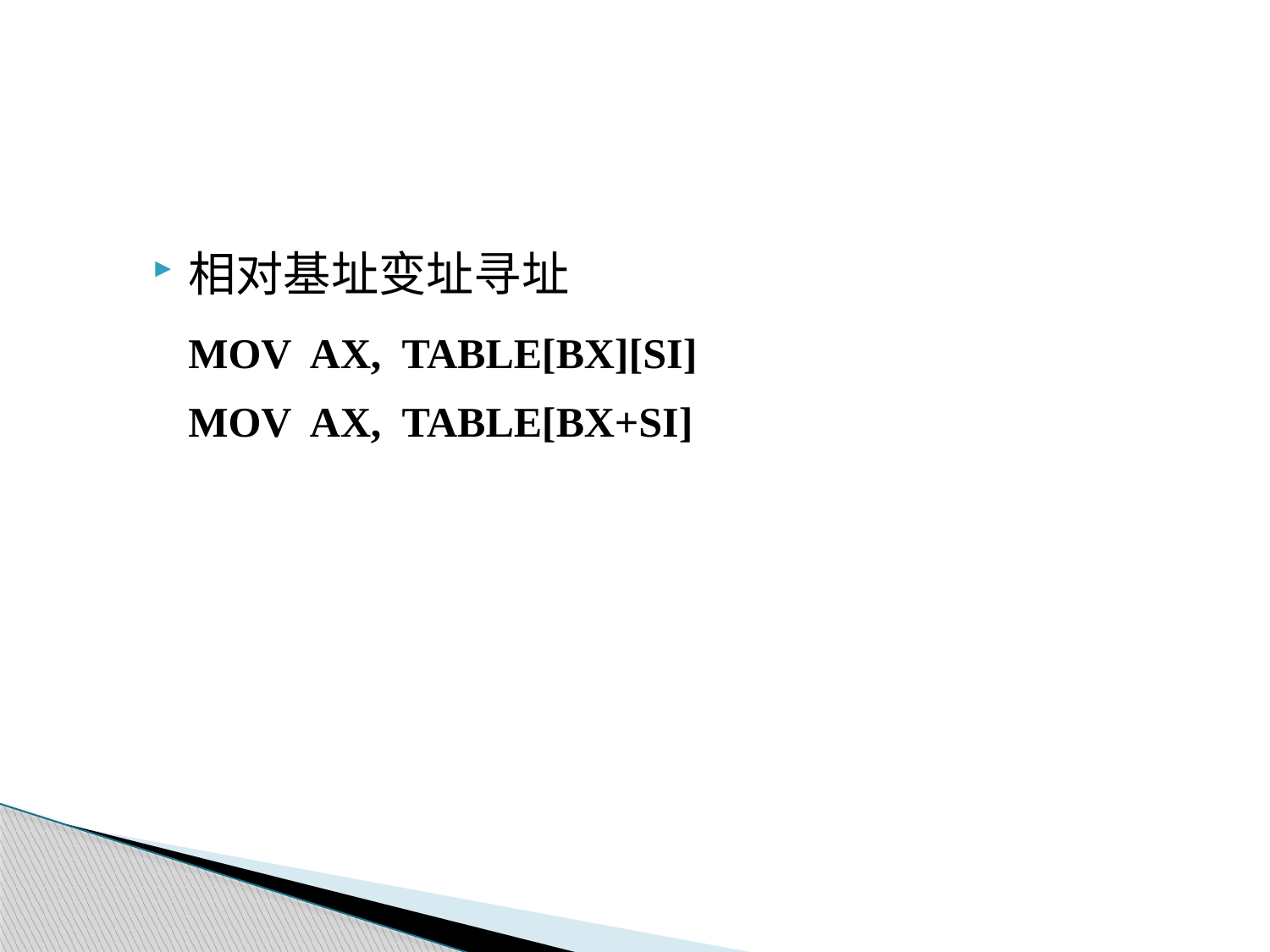

相对基址变址寻址
	MOV  AX,  TABLE[BX][SI]
	MOV  AX,  TABLE[BX+SI]